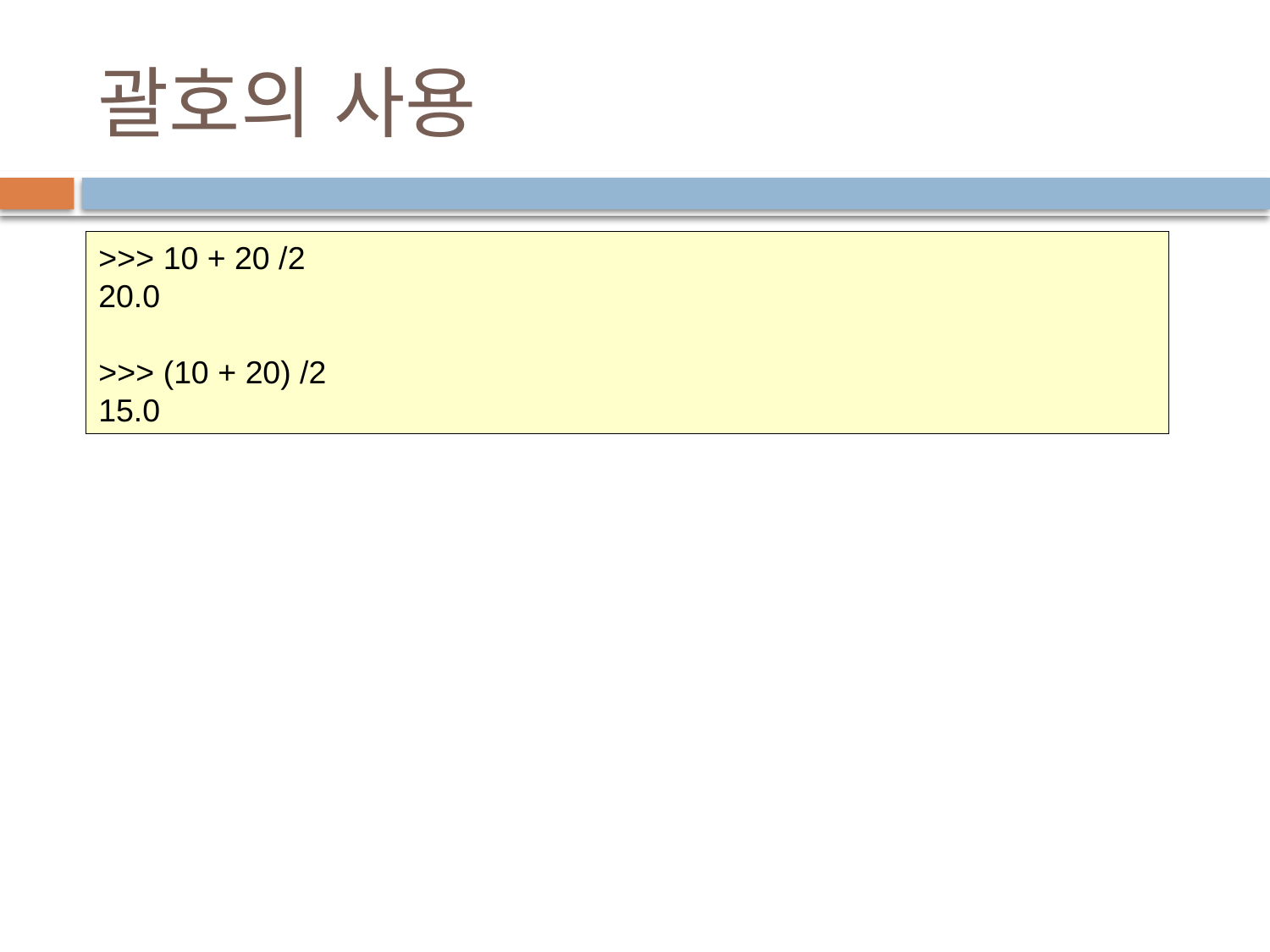

# 괄호의 사용

>>> 10 + 20 /2
20.0

>>> (10 + 20) /2
15.0